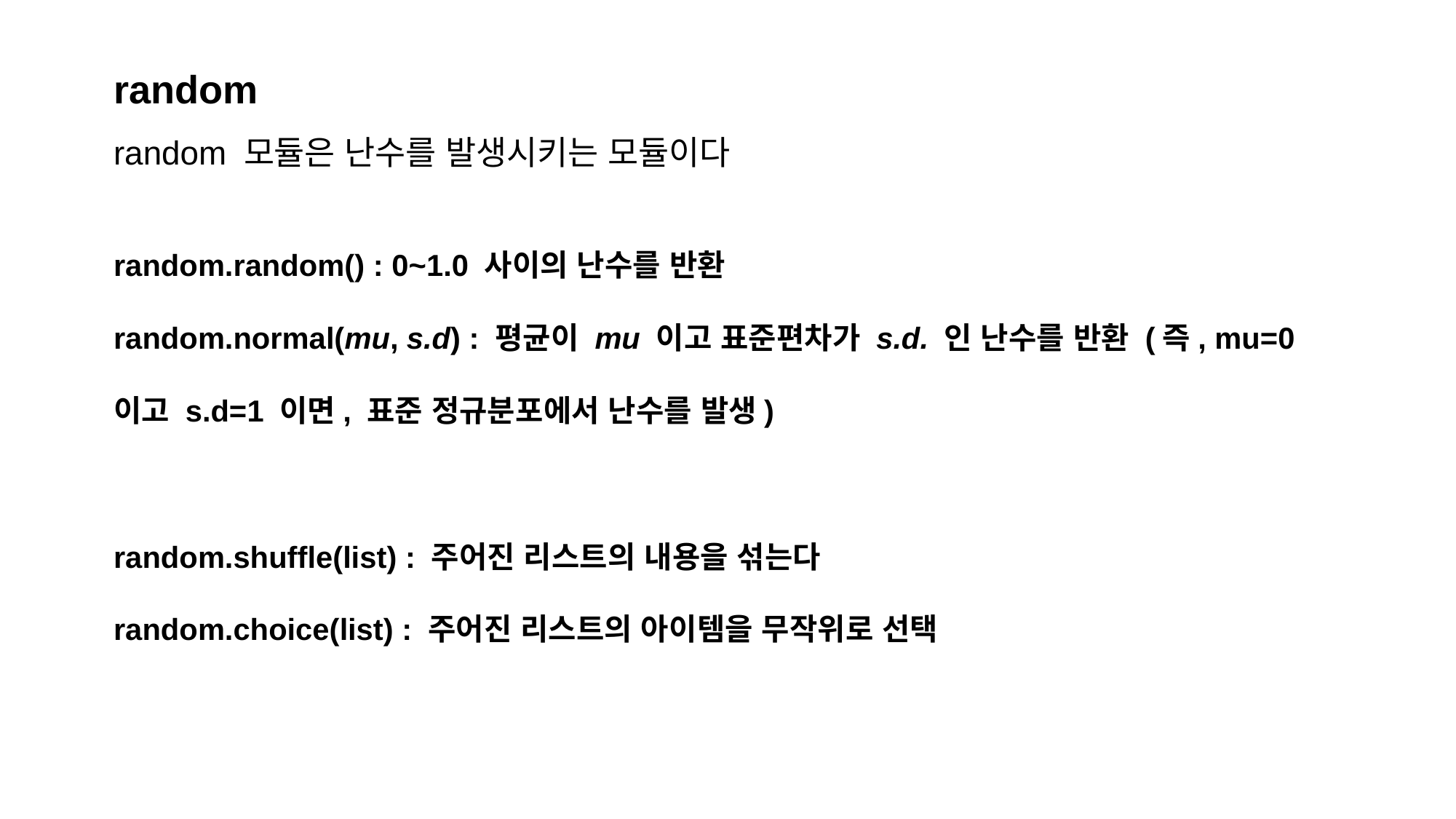

random
random 모듈은 난수를 발생시키는 모듈이다
random.random() : 0~1.0 사이의 난수를 반환
random.normal(mu, s.d) : 평균이 mu 이고 표준편차가 s.d. 인 난수를 반환 (즉, mu=0 이고 s.d=1 이면, 표준 정규분포에서 난수를 발생)

random.shuffle(list) : 주어진 리스트의 내용을 섞는다
random.choice(list) : 주어진 리스트의 아이템을 무작위로 선택